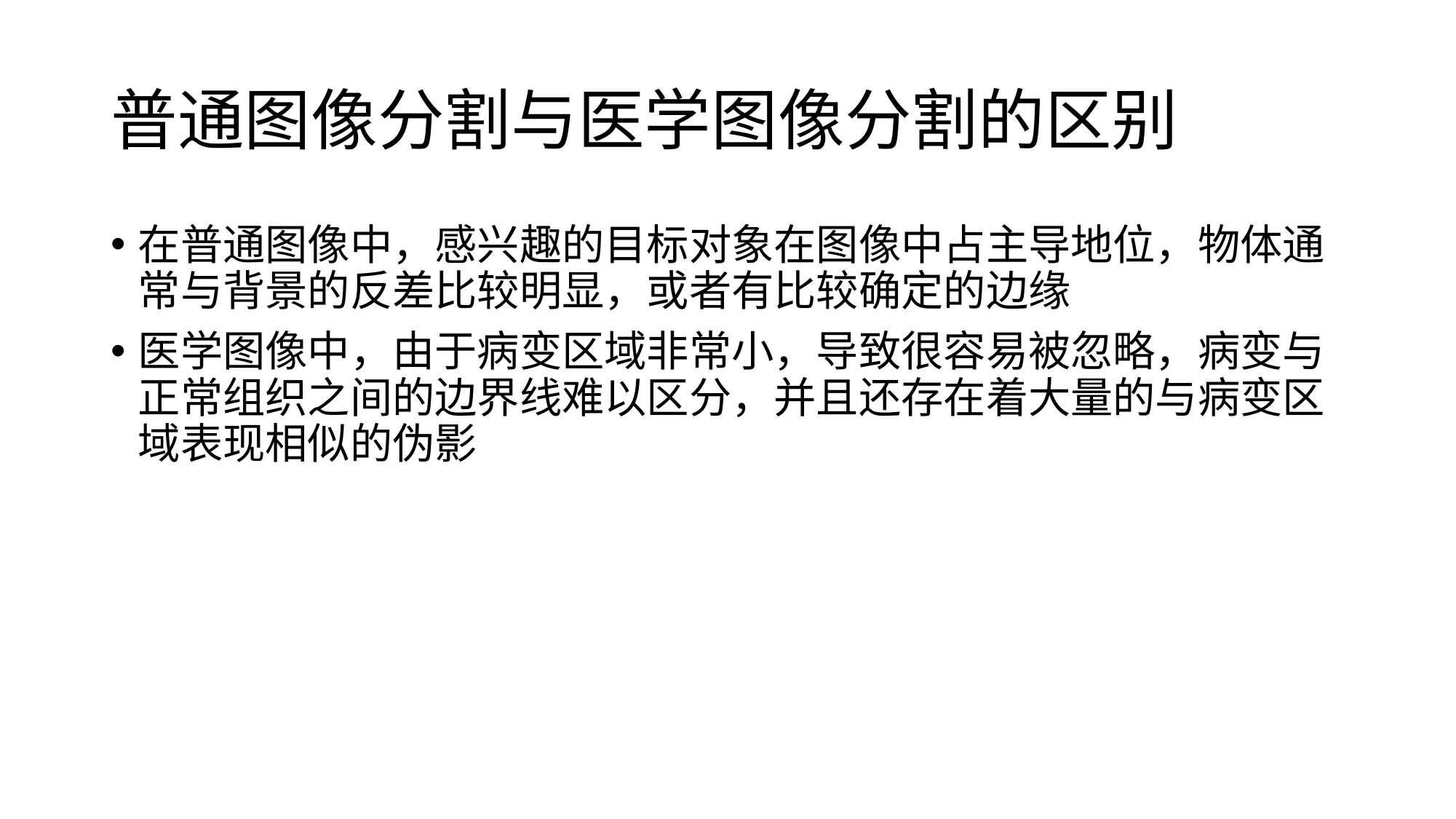

# 普通图像分割与医学图像分割的区别
在普通图像中，感兴趣的目标对象在图像中占主导地位，物体通常与背景的反差比较明显，或者有比较确定的边缘
医学图像中，由于病变区域非常小，导致很容易被忽略，病变与正常组织之间的边界线难以区分，并且还存在着大量的与病变区域表现相似的伪影